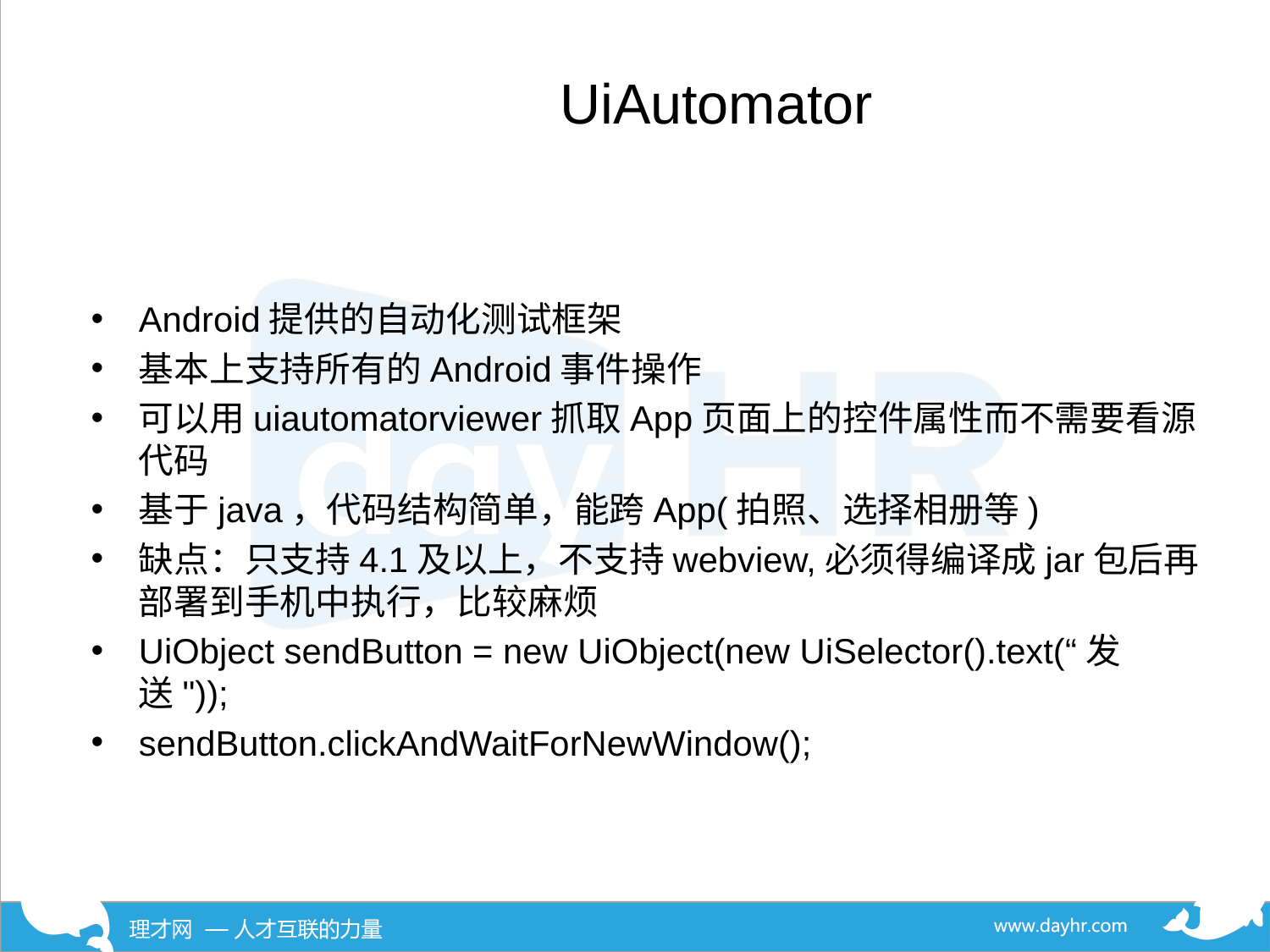

# UiAutomator
Android提供的自动化测试框架
基本上支持所有的Android事件操作
可以用uiautomatorviewer抓取App页面上的控件属性而不需要看源代码
基于java，代码结构简单，能跨App(拍照、选择相册等)
缺点：只支持4.1及以上，不支持webview,必须得编译成jar包后再部署到手机中执行，比较麻烦
UiObject sendButton = new UiObject(new UiSelector().text(“发送"));
sendButton.clickAndWaitForNewWindow();